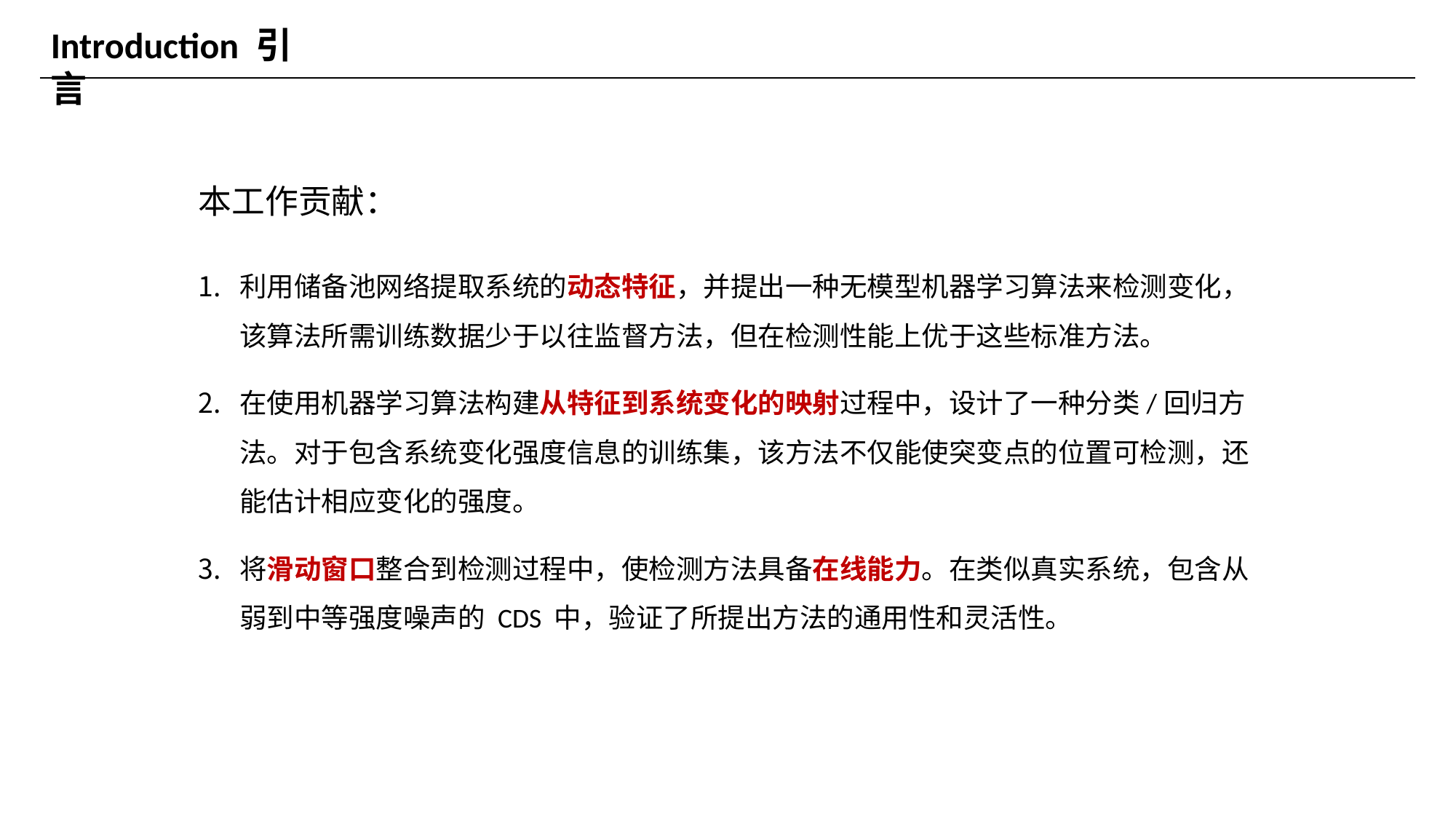

Introduction 引言
本工作贡献：

利用储备池网络提取系统的动态特征，并提出一种无模型机器学习算法来检测变化，该算法所需训练数据少于以往监督方法，但在检测性能上优于这些标准方法。
在使用机器学习算法构建从特征到系统变化的映射过程中，设计了一种分类/回归方法。对于包含系统变化强度信息的训练集，该方法不仅能使突变点的位置可检测，还能估计相应变化的强度。
将滑动窗口整合到检测过程中，使检测方法具备在线能力。在类似真实系统，包含从弱到中等强度噪声的 CDS 中，验证了所提出方法的通用性和灵活性。
4